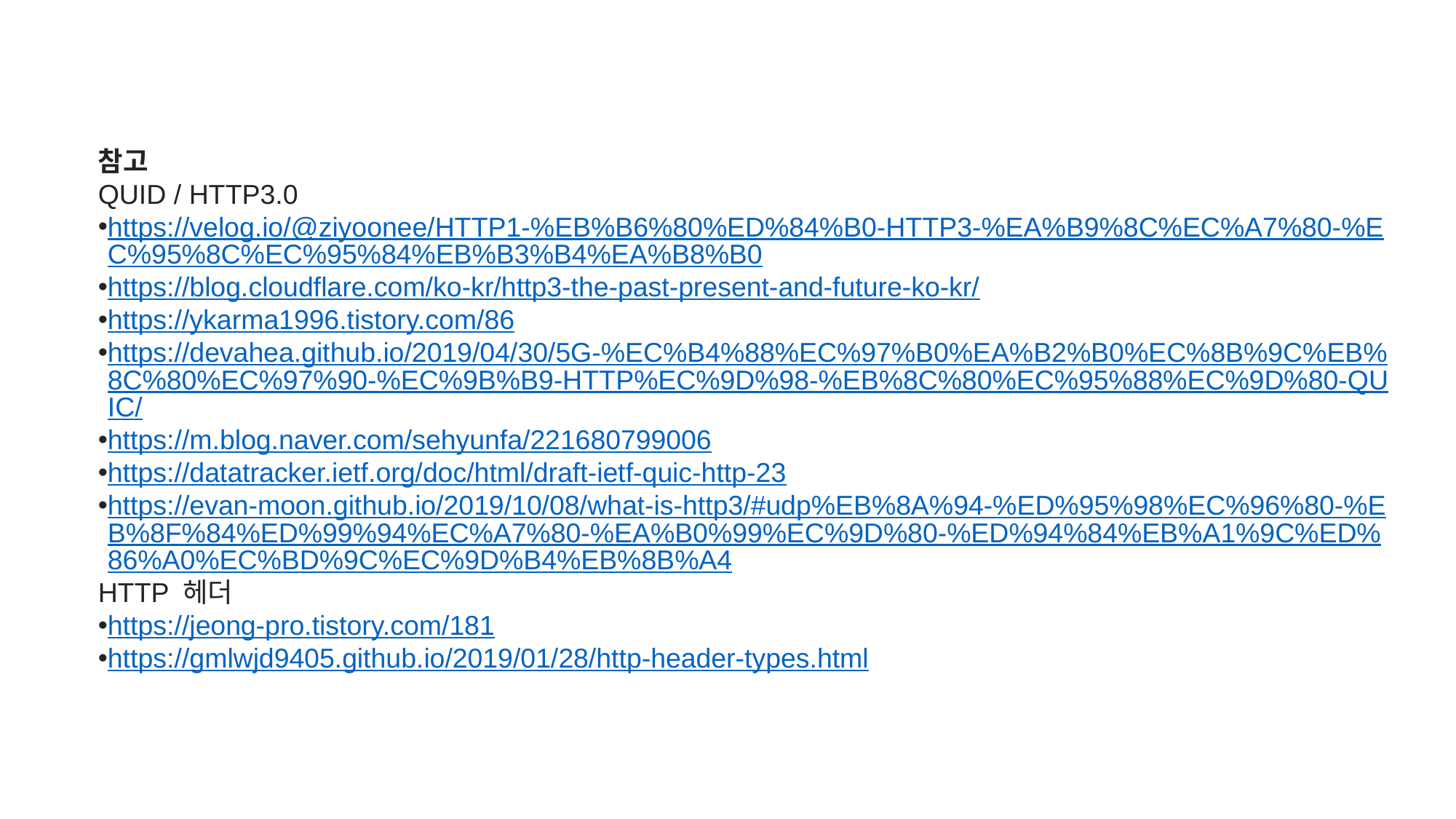

참고
QUID / HTTP3.0
https://velog.io/@ziyoonee/HTTP1-%EB%B6%80%ED%84%B0-HTTP3-%EA%B9%8C%EC%A7%80-%EC%95%8C%EC%95%84%EB%B3%B4%EA%B8%B0
https://blog.cloudflare.com/ko-kr/http3-the-past-present-and-future-ko-kr/
https://ykarma1996.tistory.com/86
https://devahea.github.io/2019/04/30/5G-%EC%B4%88%EC%97%B0%EA%B2%B0%EC%8B%9C%EB%8C%80%EC%97%90-%EC%9B%B9-HTTP%EC%9D%98-%EB%8C%80%EC%95%88%EC%9D%80-QUIC/
https://m.blog.naver.com/sehyunfa/221680799006
https://datatracker.ietf.org/doc/html/draft-ietf-quic-http-23
https://evan-moon.github.io/2019/10/08/what-is-http3/#udp%EB%8A%94-%ED%95%98%EC%96%80-%EB%8F%84%ED%99%94%EC%A7%80-%EA%B0%99%EC%9D%80-%ED%94%84%EB%A1%9C%ED%86%A0%EC%BD%9C%EC%9D%B4%EB%8B%A4
HTTP 헤더
https://jeong-pro.tistory.com/181
https://gmlwjd9405.github.io/2019/01/28/http-header-types.html